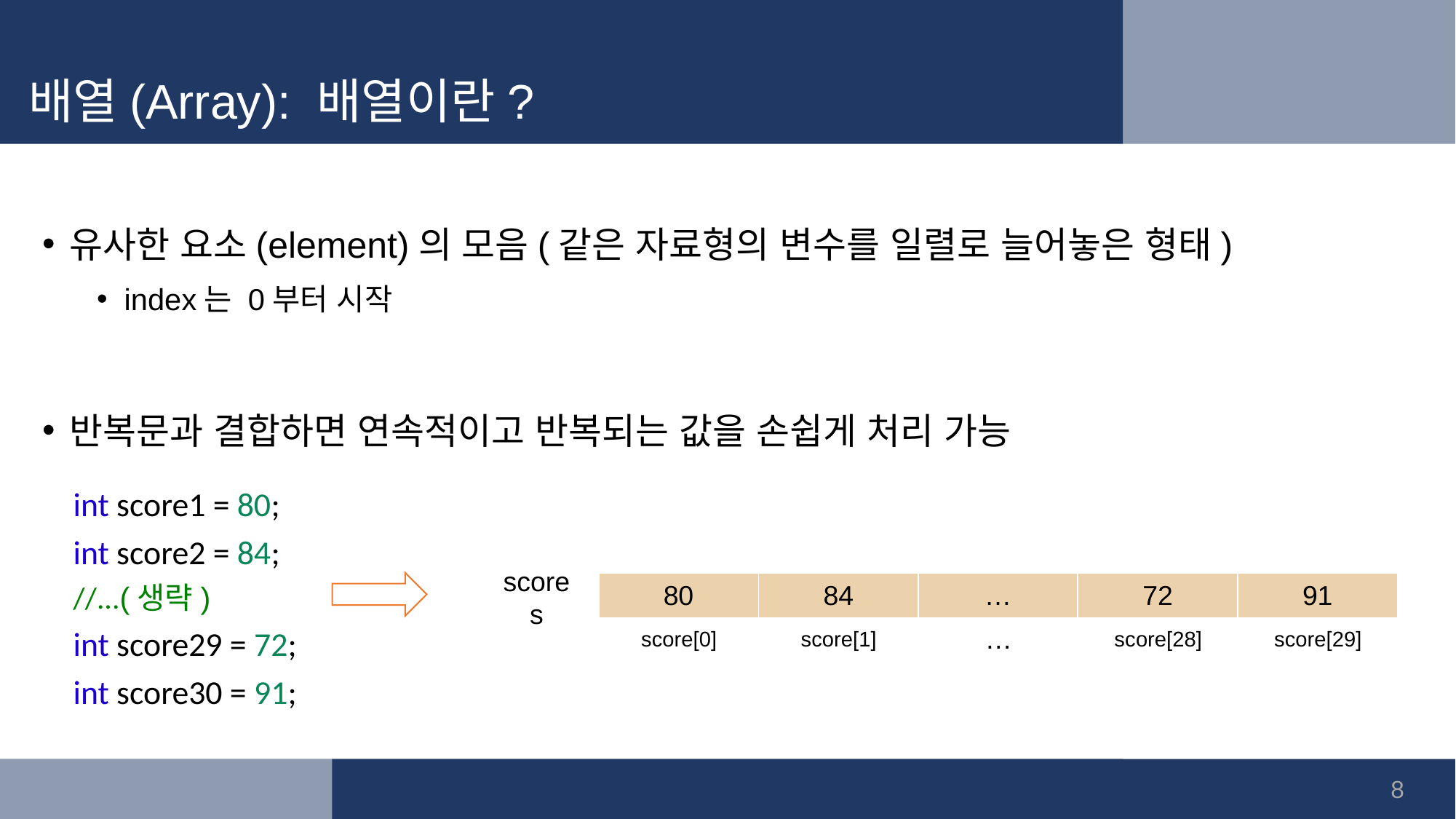

# 배열(Array): 배열이란?
유사한 요소(element)의 모음(같은 자료형의 변수를 일렬로 늘어놓은 형태)
index는 0부터 시작

반복문과 결합하면 연속적이고 반복되는 값을 손쉽게 처리 가능
int score1 = 80;
int score2 = 84;
//...(생략)
int score29 = 72;
int score30 = 91;

| 80 | 84 | … | 72 | 91 |
| --- | --- | --- | --- | --- |
scores
| score[0] | score[1] | … | score[28] | score[29] |
| --- | --- | --- | --- | --- |
8